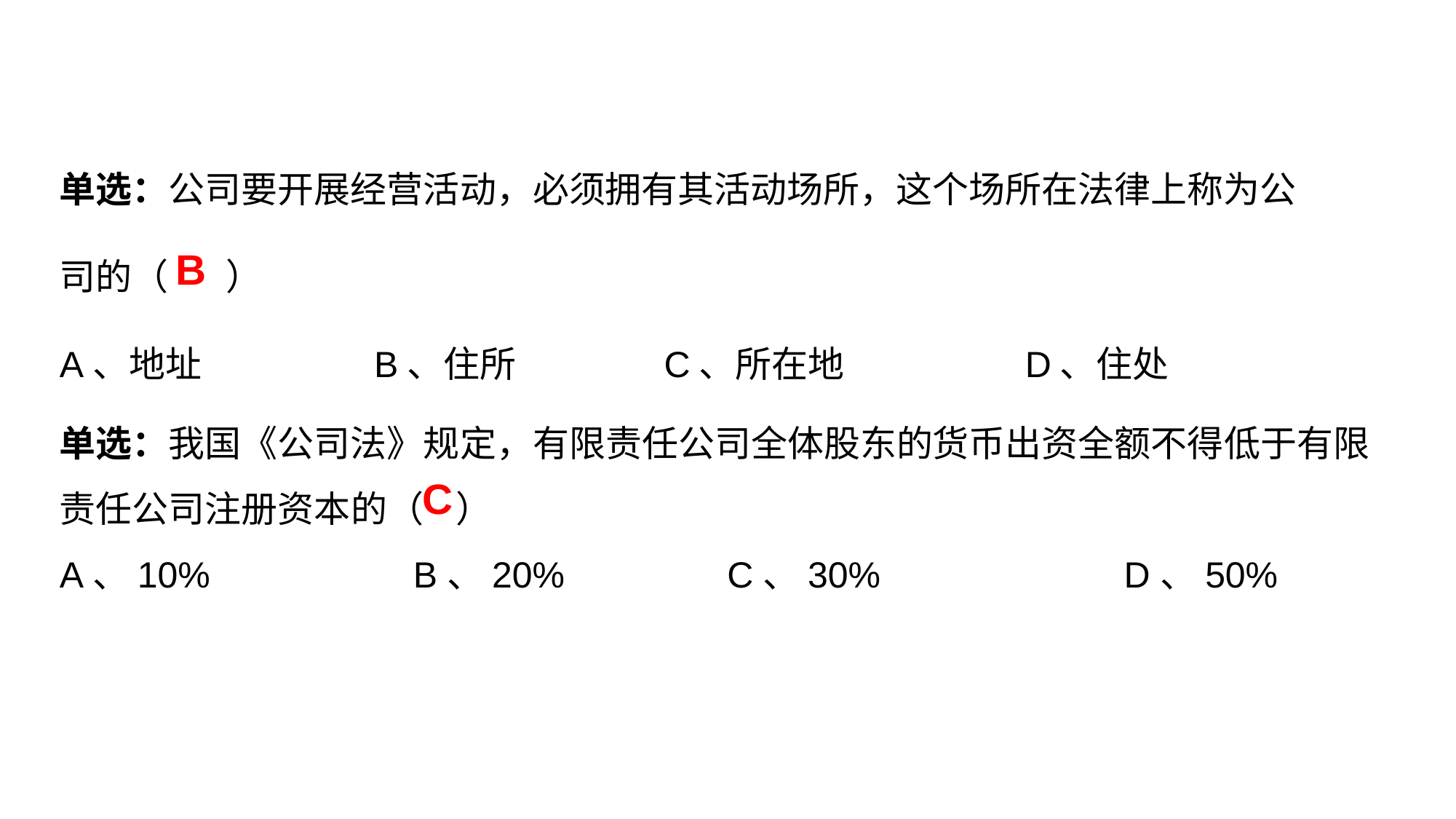

单选：公司要开展经营活动，必须拥有其活动场所，这个场所在法律上称为公司的（       ）
A、地址                    B、住所                 C、所在地                     D、住处
B
单选：我国《公司法》规定，有限责任公司全体股东的货币出资全额不得低于有限责任公司注册资本的（    ）
A、10%                    B、20%                C、30%                        D、50%
C